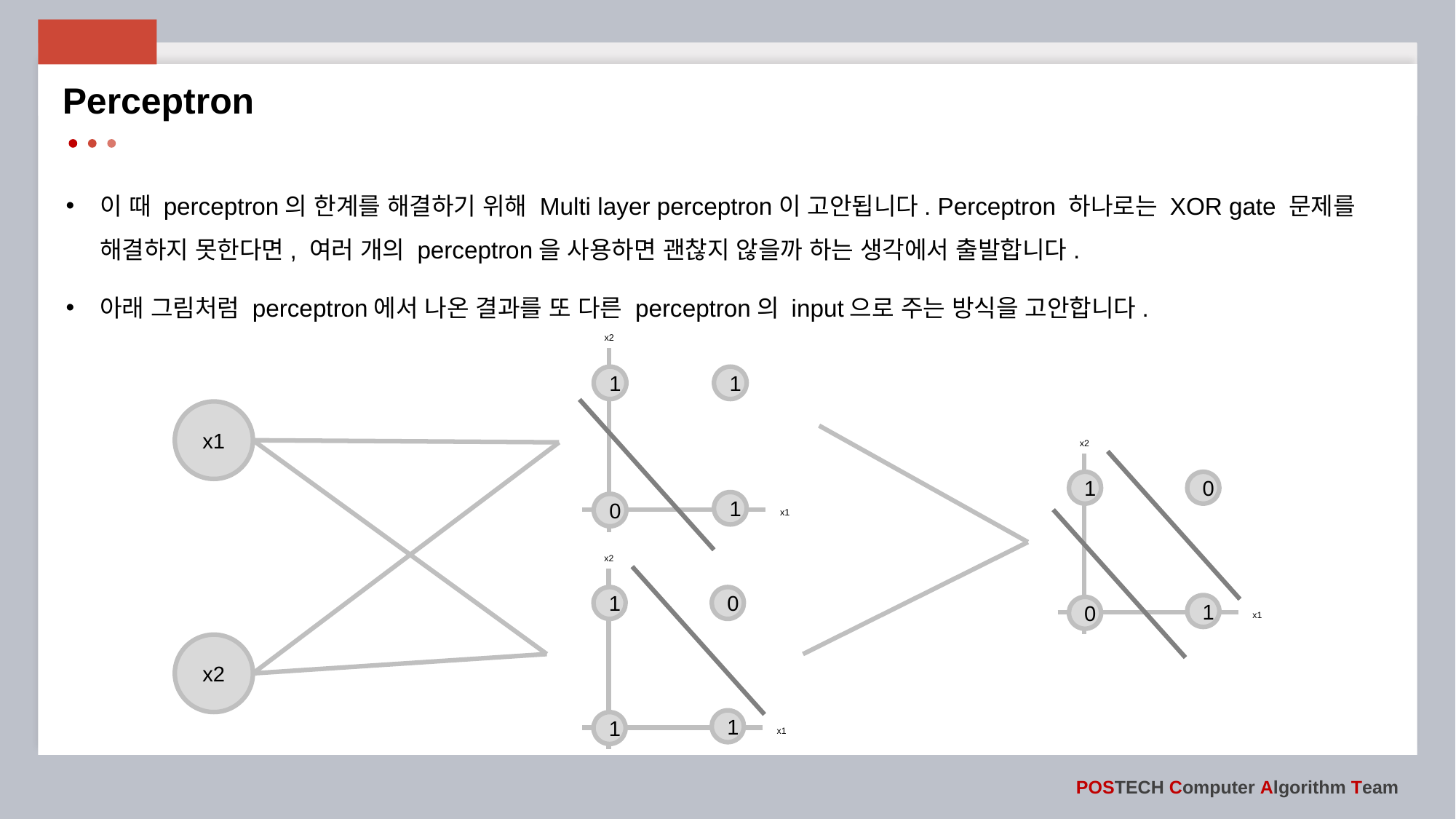

Perceptron
이 때 perceptron의 한계를 해결하기 위해 Multi layer perceptron이 고안됩니다. Perceptron 하나로는 XOR gate 문제를 해결하지 못한다면, 여러 개의 perceptron을 사용하면 괜찮지 않을까 하는 생각에서 출발합니다.
아래 그림처럼 perceptron에서 나온 결과를 또 다른 perceptron의 input으로 주는 방식을 고안합니다.
x2
1
1
1
0
x1
x1
x2
1
0
1
0
x1
x2
1
0
1
1
x1
x2